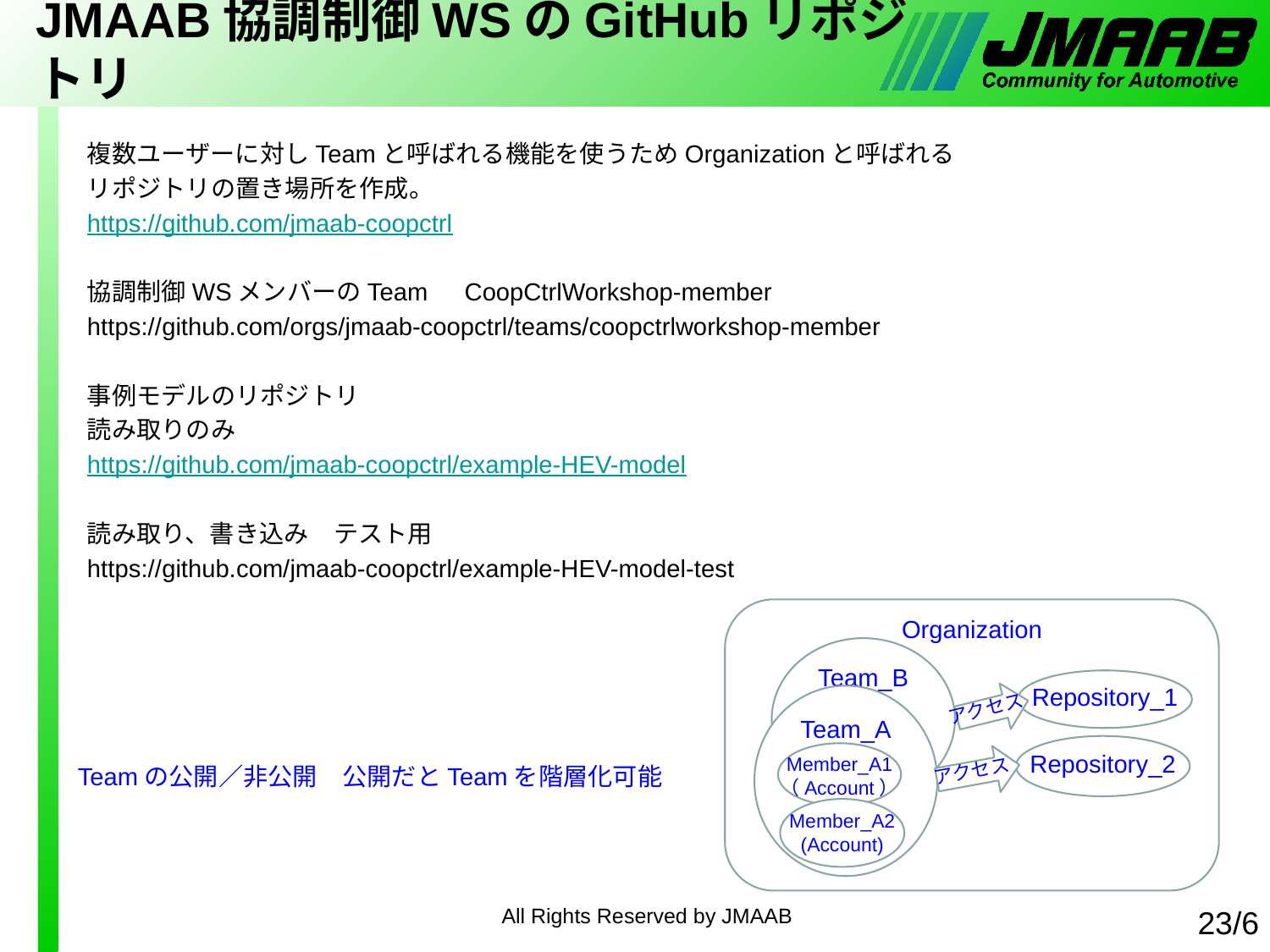

# JMAAB協調制御WSのGitHubリポジトリ
複数ユーザーに対しTeamと呼ばれる機能を使うためOrganizationと呼ばれる
リポジトリの置き場所を作成。
https://github.com/jmaab-coopctrl

協調制御WSメンバーのTeam　CoopCtrlWorkshop-member
https://github.com/orgs/jmaab-coopctrl/teams/coopctrlworkshop-member

事例モデルのリポジトリ
読み取りのみ
https://github.com/jmaab-coopctrl/example-HEV-model

読み取り、書き込み　テスト用
https://github.com/jmaab-coopctrl/example-HEV-model-test

Organization

Team_B
Repository_1
Team_A
アクセス
Repository_2
Member_A1
（Account）
アクセス
Member_A2
(Account)
Teamの公開／非公開　公開だとTeamを階層化可能